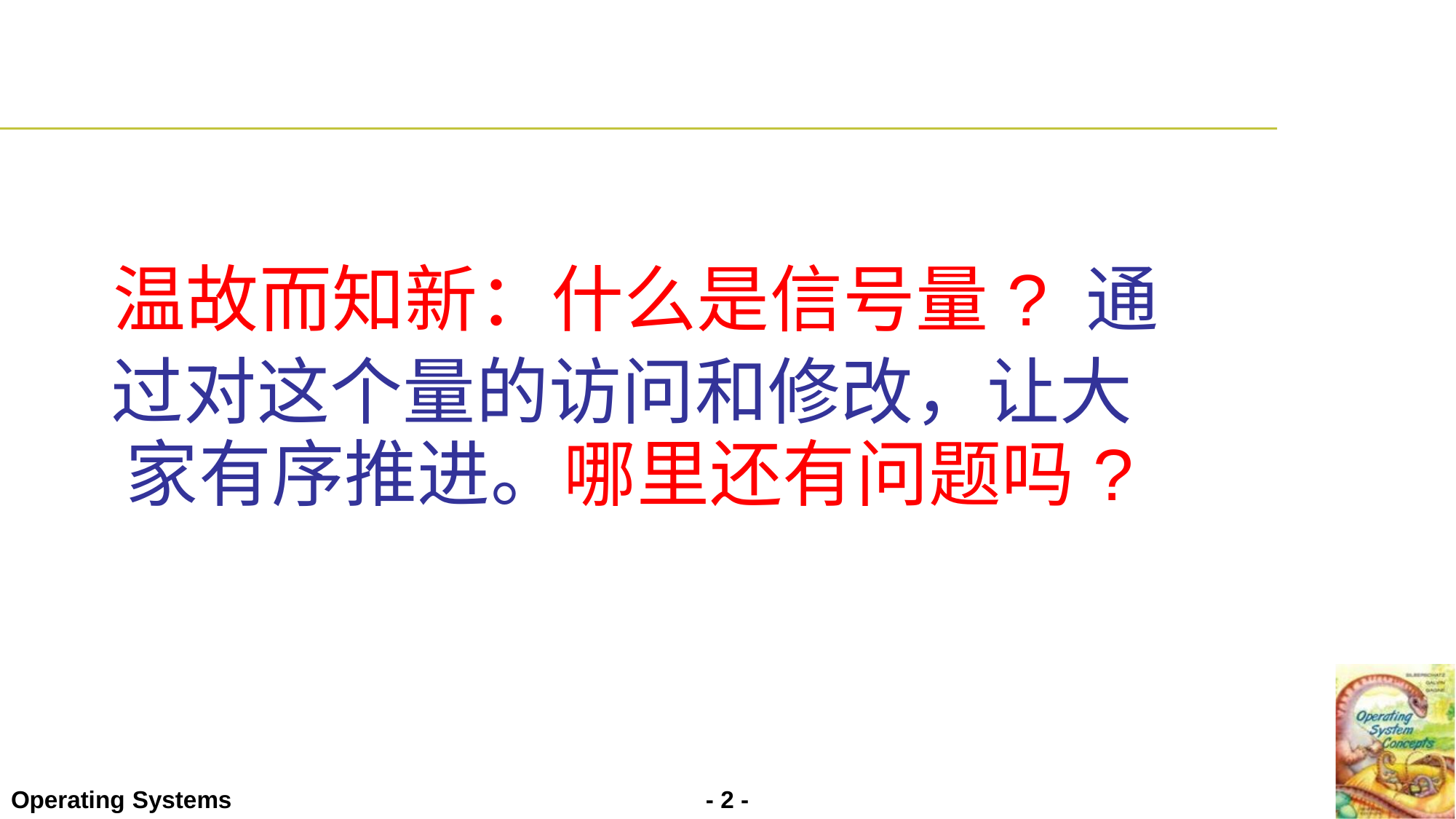

温故而知新：什么是信号量? 通
过对这个量的访问和修改，让大
家有序推进。哪里还有问题吗?

- 2 -
Operating Systems